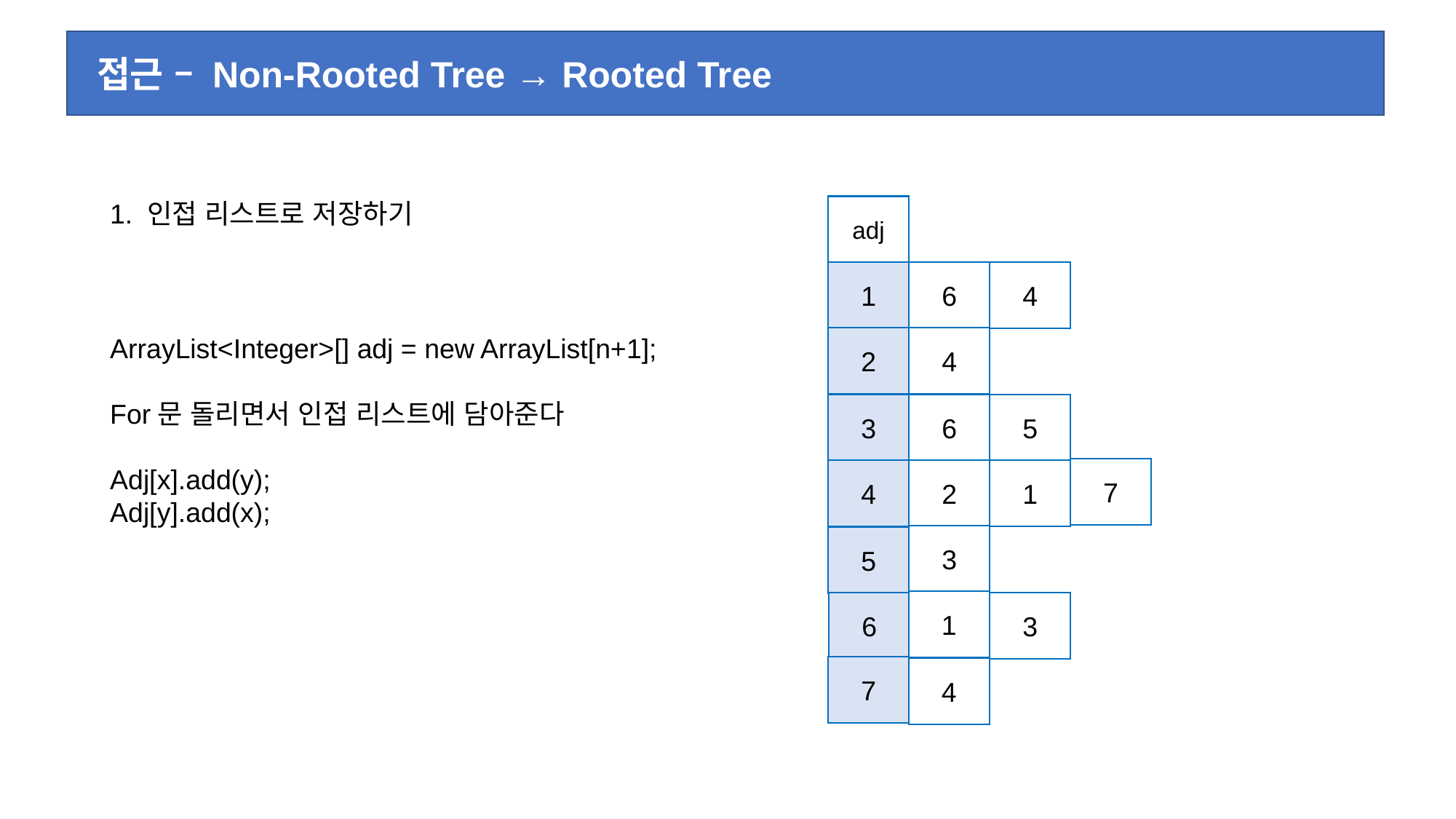

접근 – Non-Rooted Tree → Rooted Tree
1. 인접 리스트로 저장하기
adj
6
1
4
ArrayList<Integer>[] adj = new ArrayList[n+1];

For문 돌리면서 인접 리스트에 담아준다

Adj[x].add(y);
Adj[y].add(x);
2
4
3
6
5
7
4
2
1
3
5
1
3
6
7
4